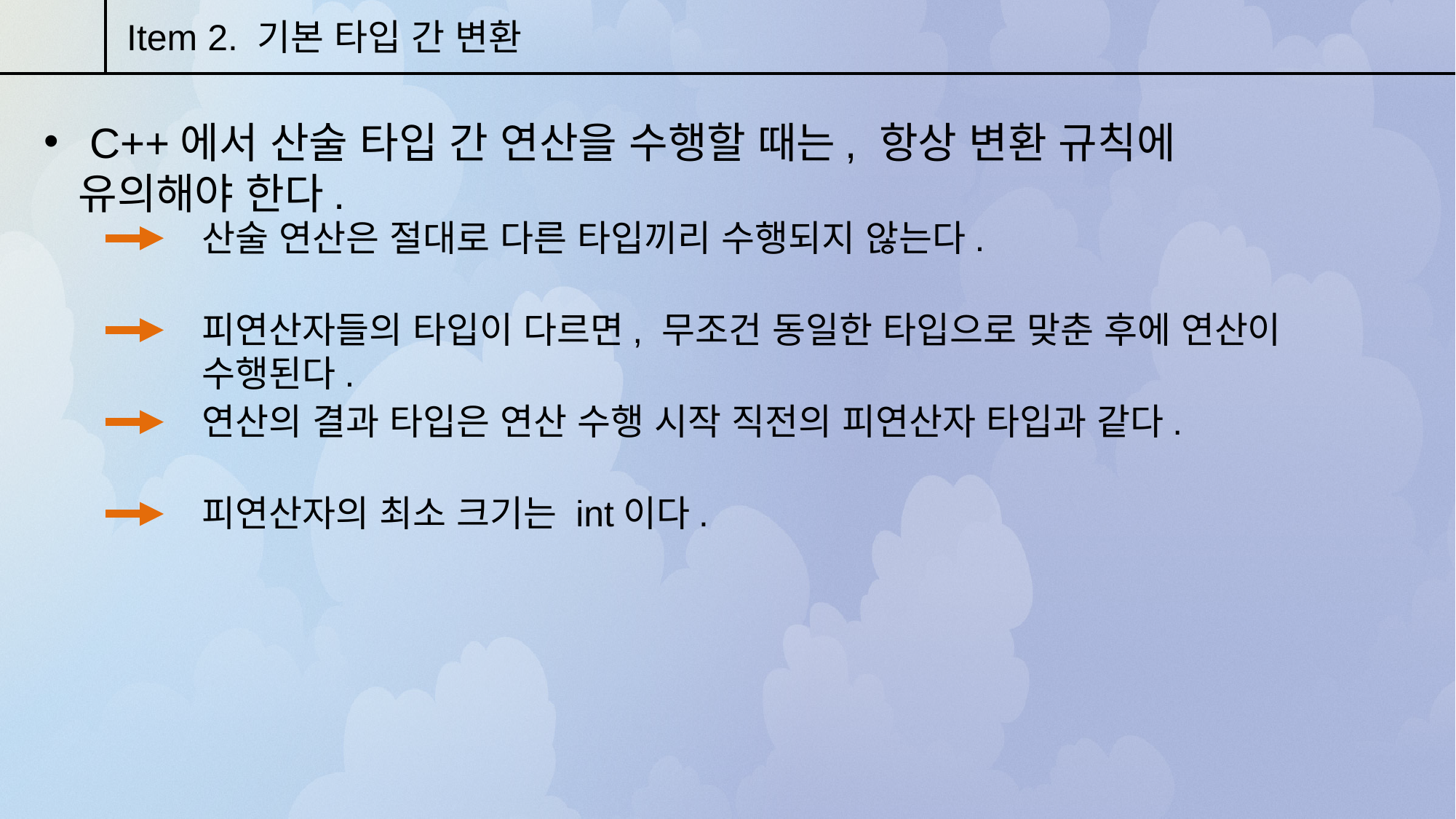

Item 2. 기본 타입 간 변환
 C++에서 산술 타입 간 연산을 수행할 때는, 항상 변환 규칙에 유의해야 한다.
산술 연산은 절대로 다른 타입끼리 수행되지 않는다.
피연산자들의 타입이 다르면, 무조건 동일한 타입으로 맞춘 후에 연산이 수행된다.
연산의 결과 타입은 연산 수행 시작 직전의 피연산자 타입과 같다.
피연산자의 최소 크기는 int이다.